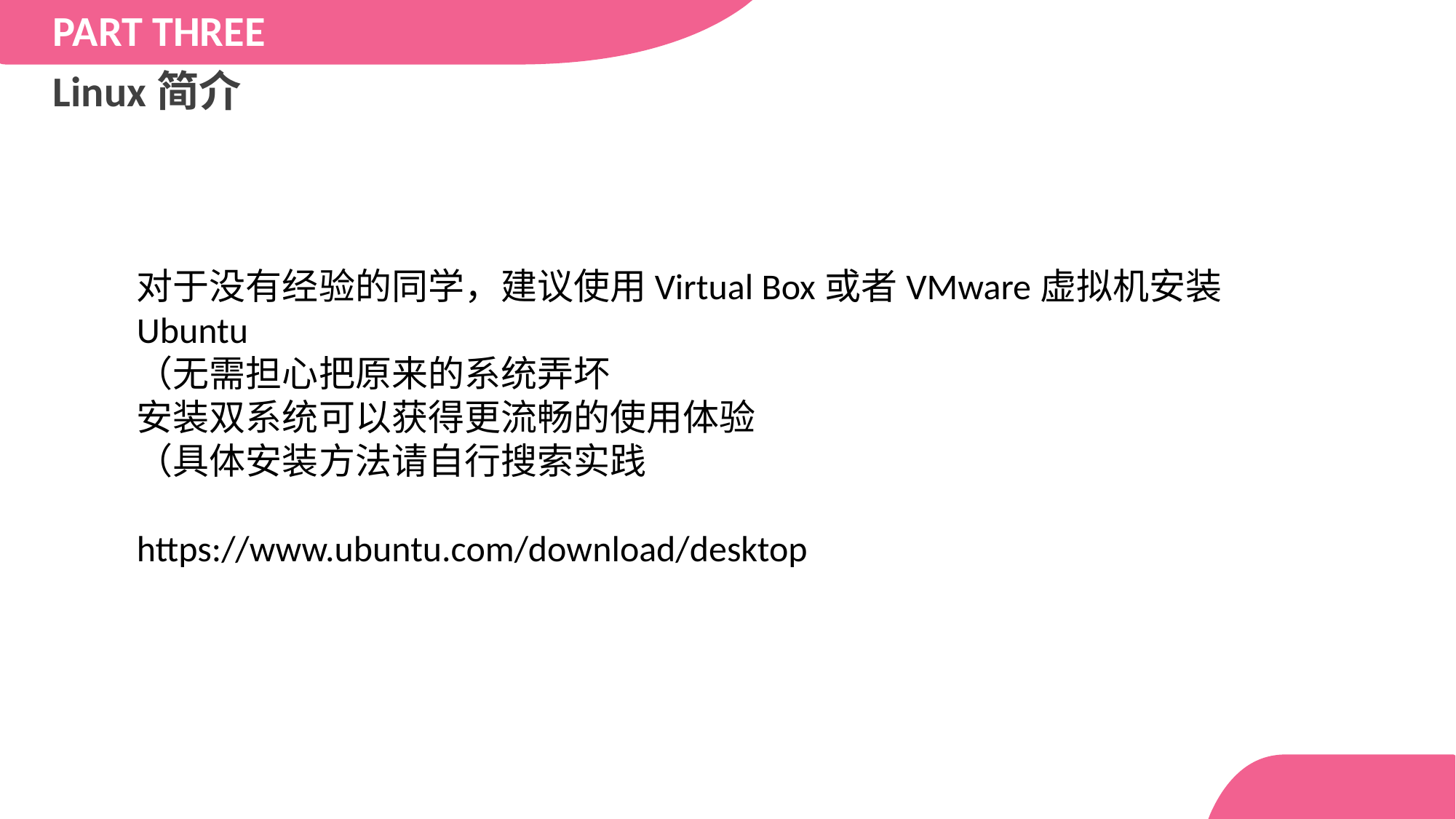

PART THREE
Linux简介
对于没有经验的同学，建议使用Virtual Box或者VMware虚拟机安装Ubuntu
（无需担心把原来的系统弄坏
安装双系统可以获得更流畅的使用体验
（具体安装方法请自行搜索实践

https://www.ubuntu.com/download/desktop